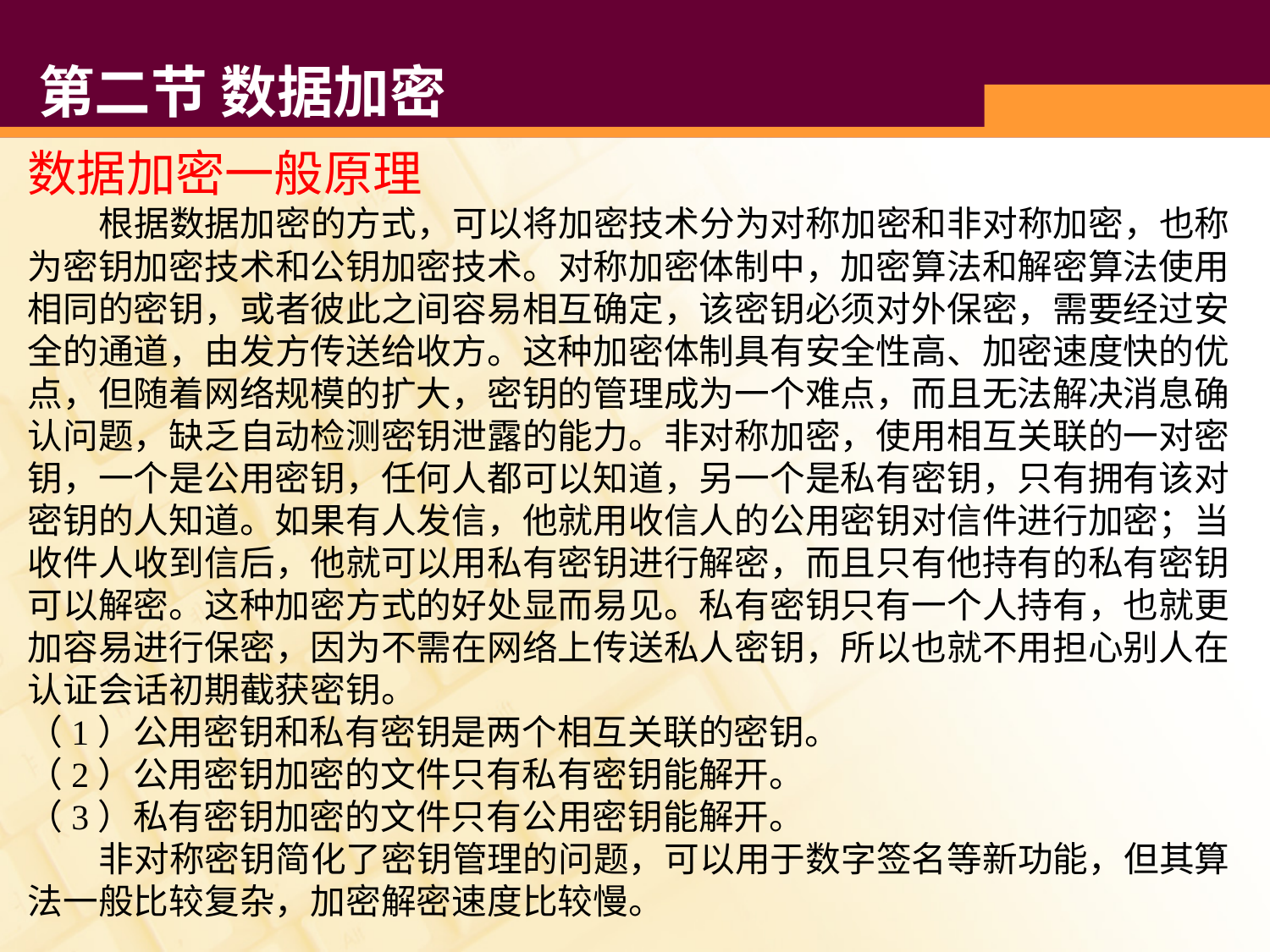

# 第二节 数据加密
数据加密一般原理
        根据数据加密的方式，可以将加密技术分为对称加密和非对称加密，也称为密钥加密技术和公钥加密技术。对称加密体制中，加密算法和解密算法使用相同的密钥，或者彼此之间容易相互确定，该密钥必须对外保密，需要经过安全的通道，由发方传送给收方。这种加密体制具有安全性高、加密速度快的优点，但随着网络规模的扩大，密钥的管理成为一个难点，而且无法解决消息确认问题，缺乏自动检测密钥泄露的能力。非对称加密，使用相互关联的一对密钥，一个是公用密钥，任何人都可以知道，另一个是私有密钥，只有拥有该对密钥的人知道。如果有人发信，他就用收信人的公用密钥对信件进行加密；当收件人收到信后，他就可以用私有密钥进行解密，而且只有他持有的私有密钥可以解密。这种加密方式的好处显而易见。私有密钥只有一个人持有，也就更加容易进行保密，因为不需在网络上传送私人密钥，所以也就不用担心别人在认证会话初期截获密钥。
（1）公用密钥和私有密钥是两个相互关联的密钥。
（2）公用密钥加密的文件只有私有密钥能解开。
（3）私有密钥加密的文件只有公用密钥能解开。
        非对称密钥简化了密钥管理的问题，可以用于数字签名等新功能，但其算法一般比较复杂，加密解密速度比较慢。